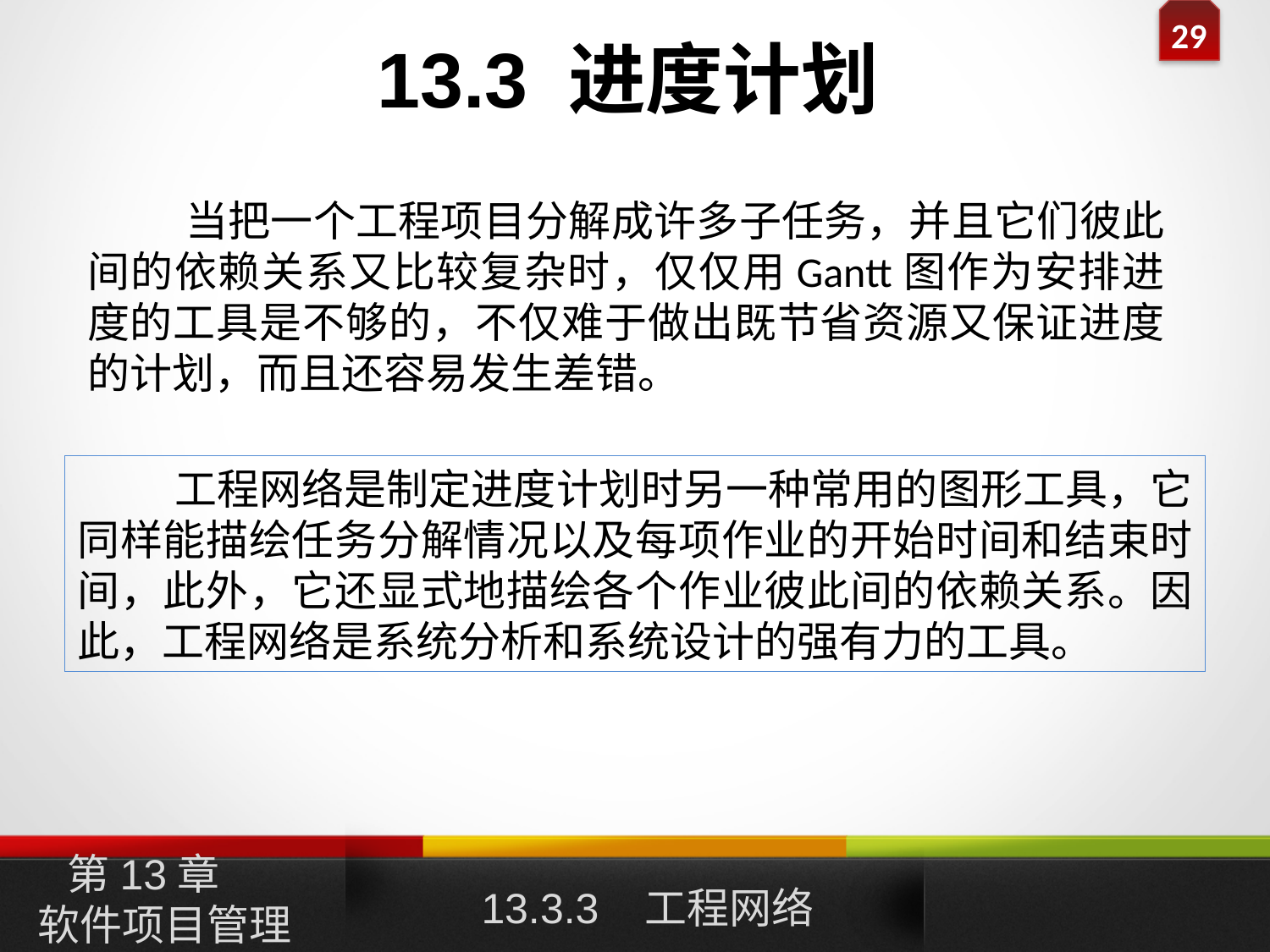

13.3 进度计划
         当把一个工程项目分解成许多子任务，并且它们彼此间的依赖关系又比较复杂时，仅仅用Gantt图作为安排进度的工具是不够的，不仅难于做出既节省资源又保证进度的计划，而且还容易发生差错。
         工程网络是制定进度计划时另一种常用的图形工具，它同样能描绘任务分解情况以及每项作业的开始时间和结束时间，此外，它还显式地描绘各个作业彼此间的依赖关系。因此，工程网络是系统分析和系统设计的强有力的工具。
第13章
软件项目管理
13.3.3   工程网络